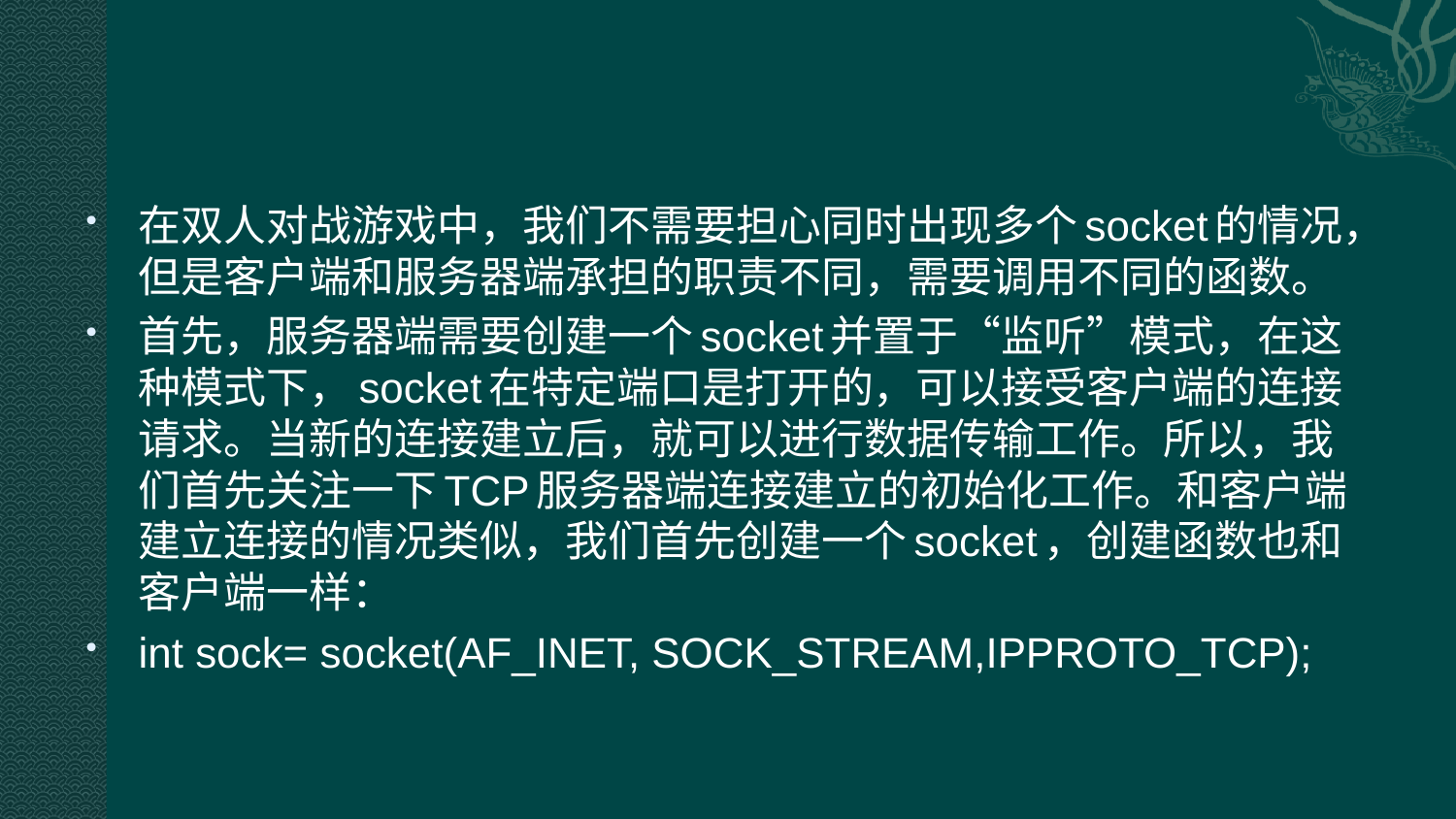

#
在双人对战游戏中，我们不需要担心同时出现多个socket的情况，但是客户端和服务器端承担的职责不同，需要调用不同的函数。
首先，服务器端需要创建一个socket并置于“监听”模式，在这种模式下，socket在特定端口是打开的，可以接受客户端的连接请求。当新的连接建立后，就可以进行数据传输工作。所以，我们首先关注一下TCP服务器端连接建立的初始化工作。和客户端建立连接的情况类似，我们首先创建一个socket，创建函数也和客户端一样：
int sock= socket(AF_INET, SOCK_STREAM,IPPROTO_TCP);